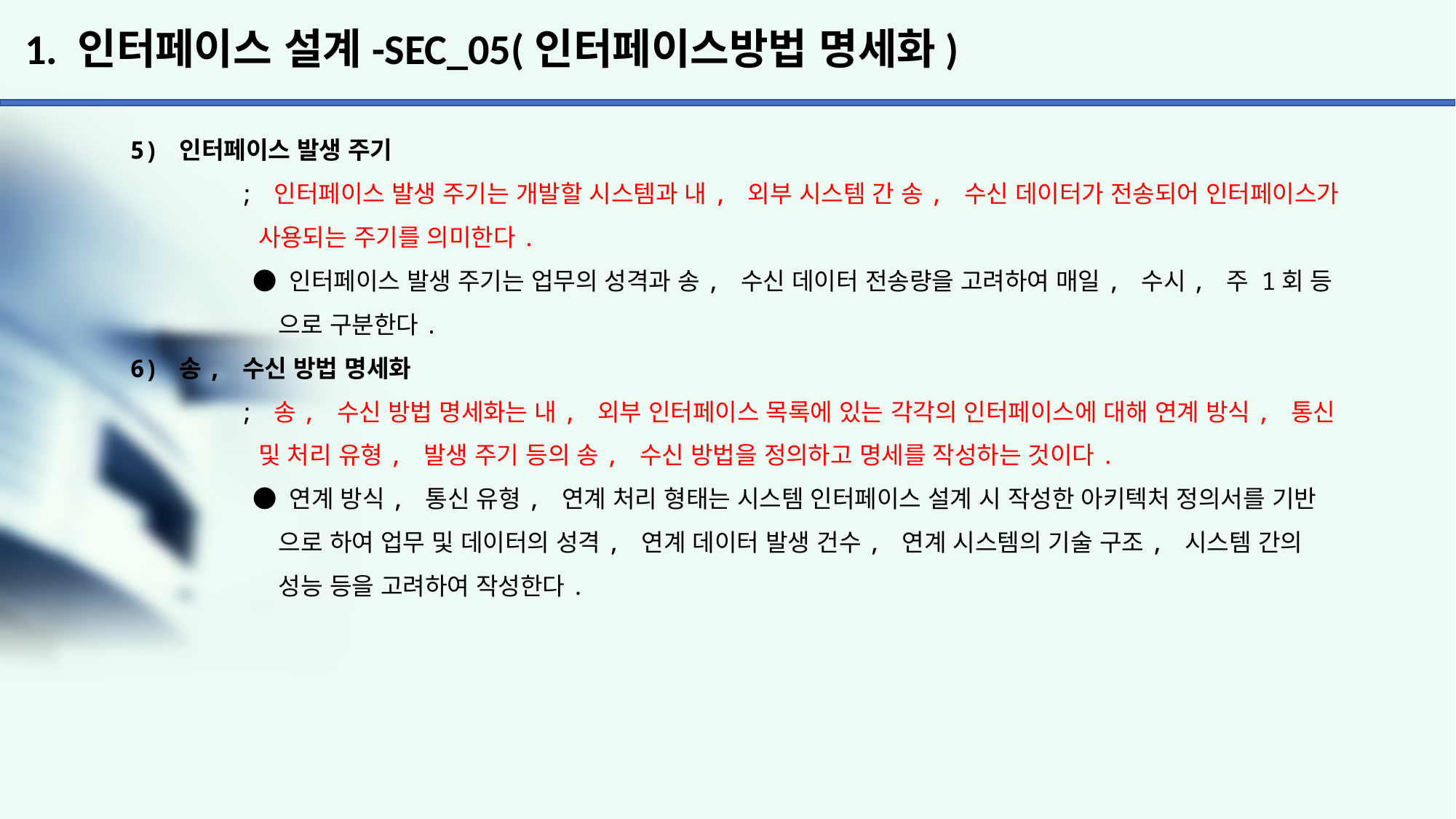

# 1. 인터페이스 설계-SEC_05(인터페이스방법 명세화)
5) 인터페이스 발생 주기
	; 인터페이스 발생 주기는 개발할 시스템과 내, 외부 시스템 간 송, 수신 데이터가 전송되어 인터페이스가
	  사용되는 주기를 의미한다.
	  ● 인터페이스 발생 주기는 업무의 성격과 송, 수신 데이터 전송량을 고려하여 매일, 수시, 주 1회 등
	     으로 구분한다.
6) 송, 수신 방법 명세화
	; 송, 수신 방법 명세화는 내, 외부 인터페이스 목록에 있는 각각의 인터페이스에 대해 연계 방식, 통신
	  및 처리 유형, 발생 주기 등의 송, 수신 방법을 정의하고 명세를 작성하는 것이다.
	  ● 연계 방식, 통신 유형, 연계 처리 형태는 시스템 인터페이스 설계 시 작성한 아키텍처 정의서를 기반
	     으로 하여 업무 및 데이터의 성격, 연계 데이터 발생 건수, 연계 시스템의 기술 구조, 시스템 간의
	     성능 등을 고려하여 작성한다.